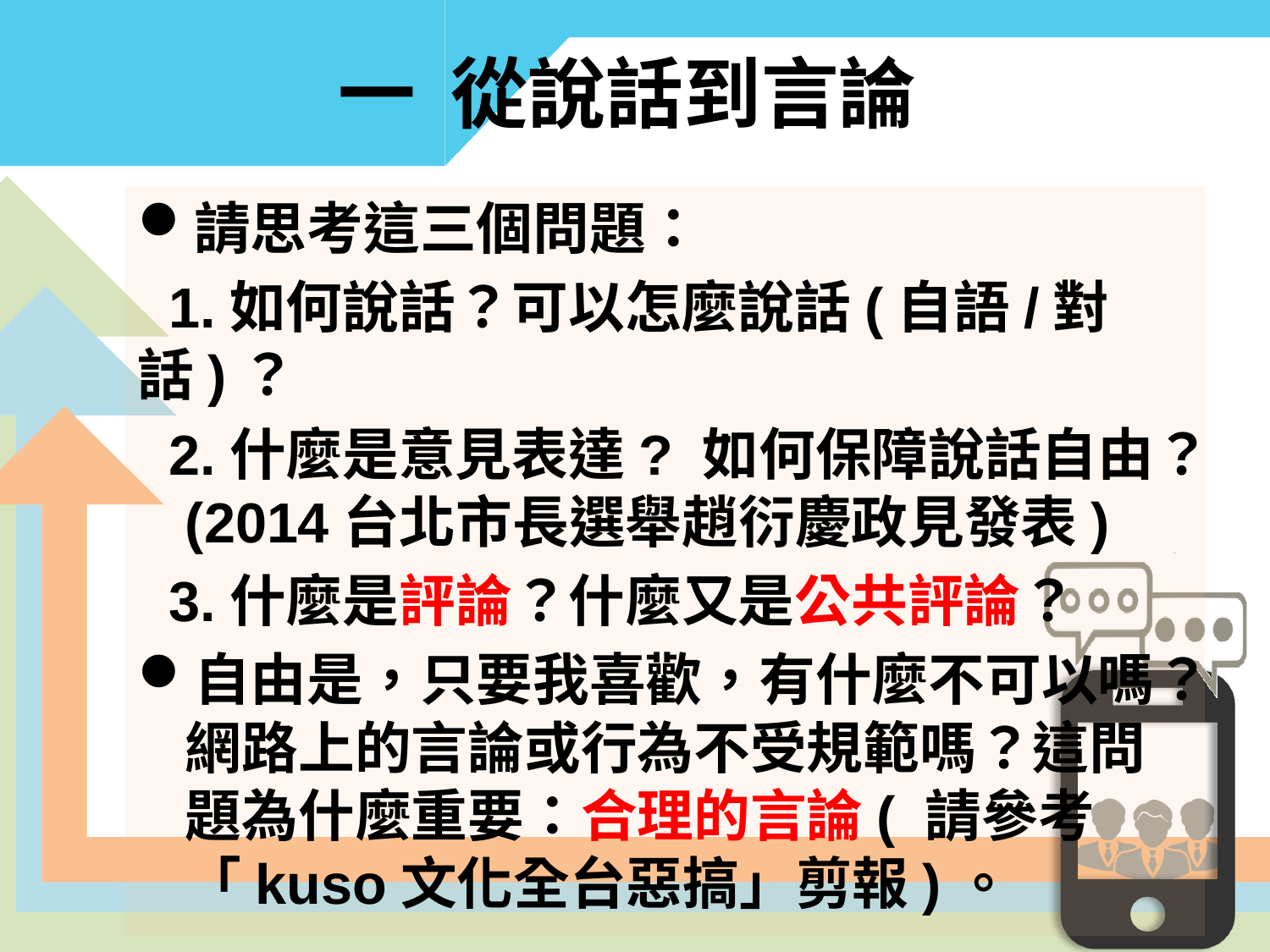

# 一  從說話到言論
請思考這三個問題：
  1.如何說話？可以怎麼說話(自語/對話)？
  2.什麼是意見表達? 如何保障說話自由？(2014台北市長選舉趙衍慶政見發表)
  3.什麼是評論？什麼又是公共評論？
自由是，只要我喜歡，有什麼不可以嗎？網路上的言論或行為不受規範嗎？這問題為什麼重要：合理的言論( 請參考「kuso文化全台惡搞」剪報)。